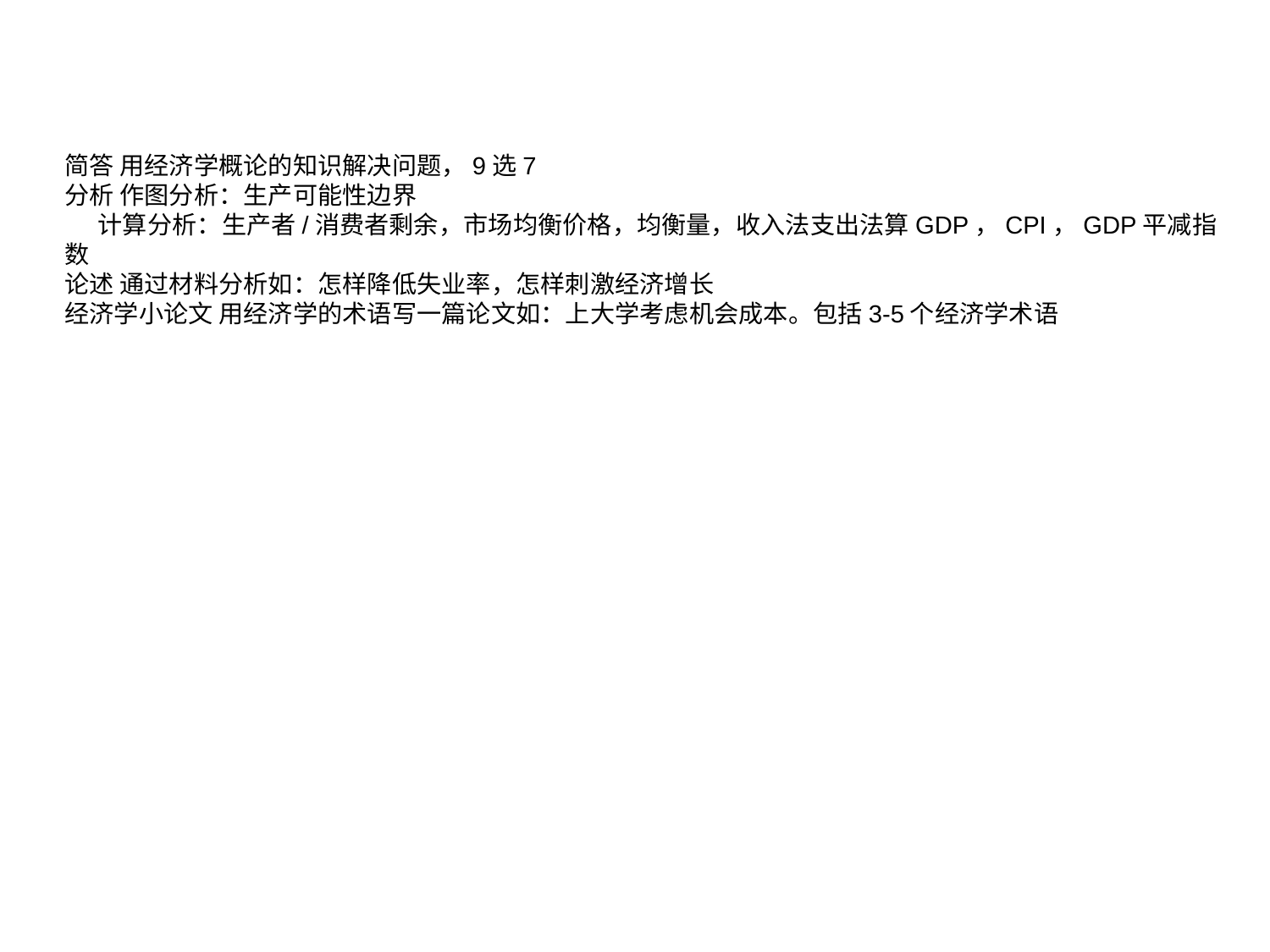

简答 用经济学概论的知识解决问题，9选7
分析 作图分析：生产可能性边界
     计算分析：生产者/消费者剩余，市场均衡价格，均衡量，收入法支出法算GDP，CPI，GDP平减指数
论述 通过材料分析如：怎样降低失业率，怎样刺激经济增长
经济学小论文 用经济学的术语写一篇论文如：上大学考虑机会成本。包括3-5个经济学术语